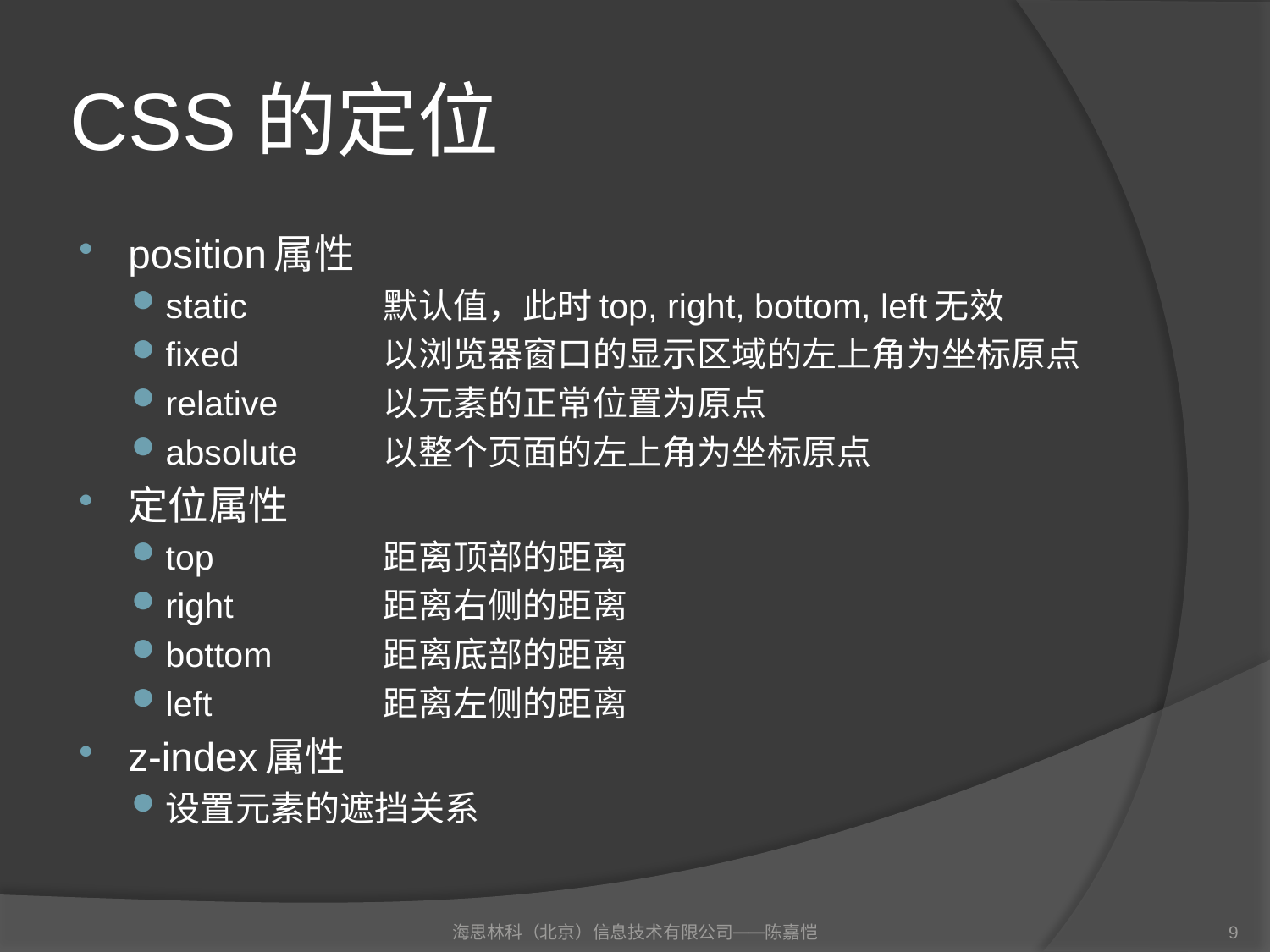

# CSS的定位
position属性
static	默认值，此时top, right, bottom, left无效
fixed	以浏览器窗口的显示区域的左上角为坐标原点
relative	以元素的正常位置为原点
absolute	以整个页面的左上角为坐标原点
定位属性
top	距离顶部的距离
right	距离右侧的距离
bottom	距离底部的距离
left	距离左侧的距离
z-index属性
设置元素的遮挡关系
海思林科（北京）信息技术有限公司——陈嘉恺
9